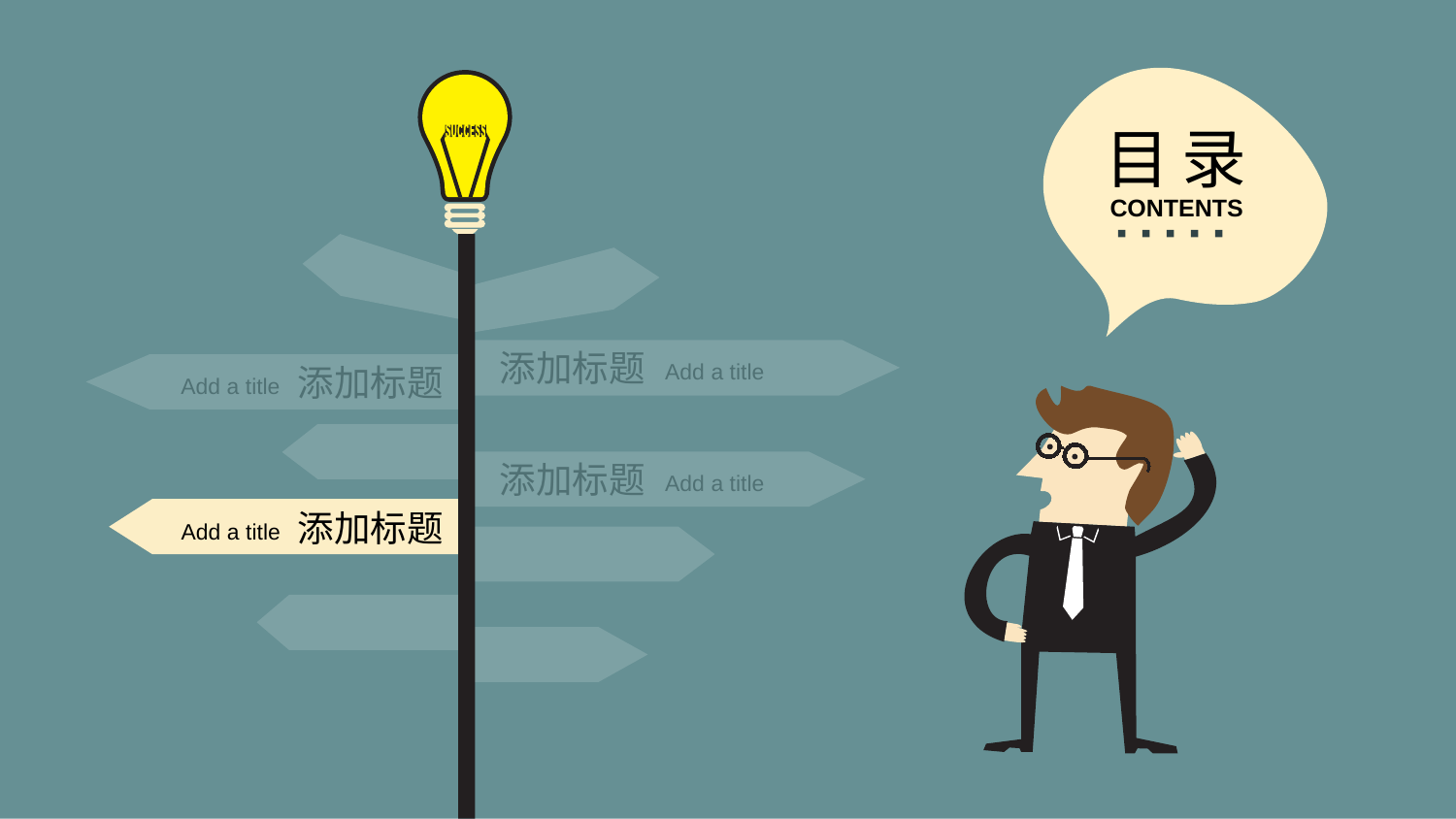

目录
   CONTENTS

添加标题
Add a title

添加标题
Add a title

添加标题
Add a title

添加标题
Add a title